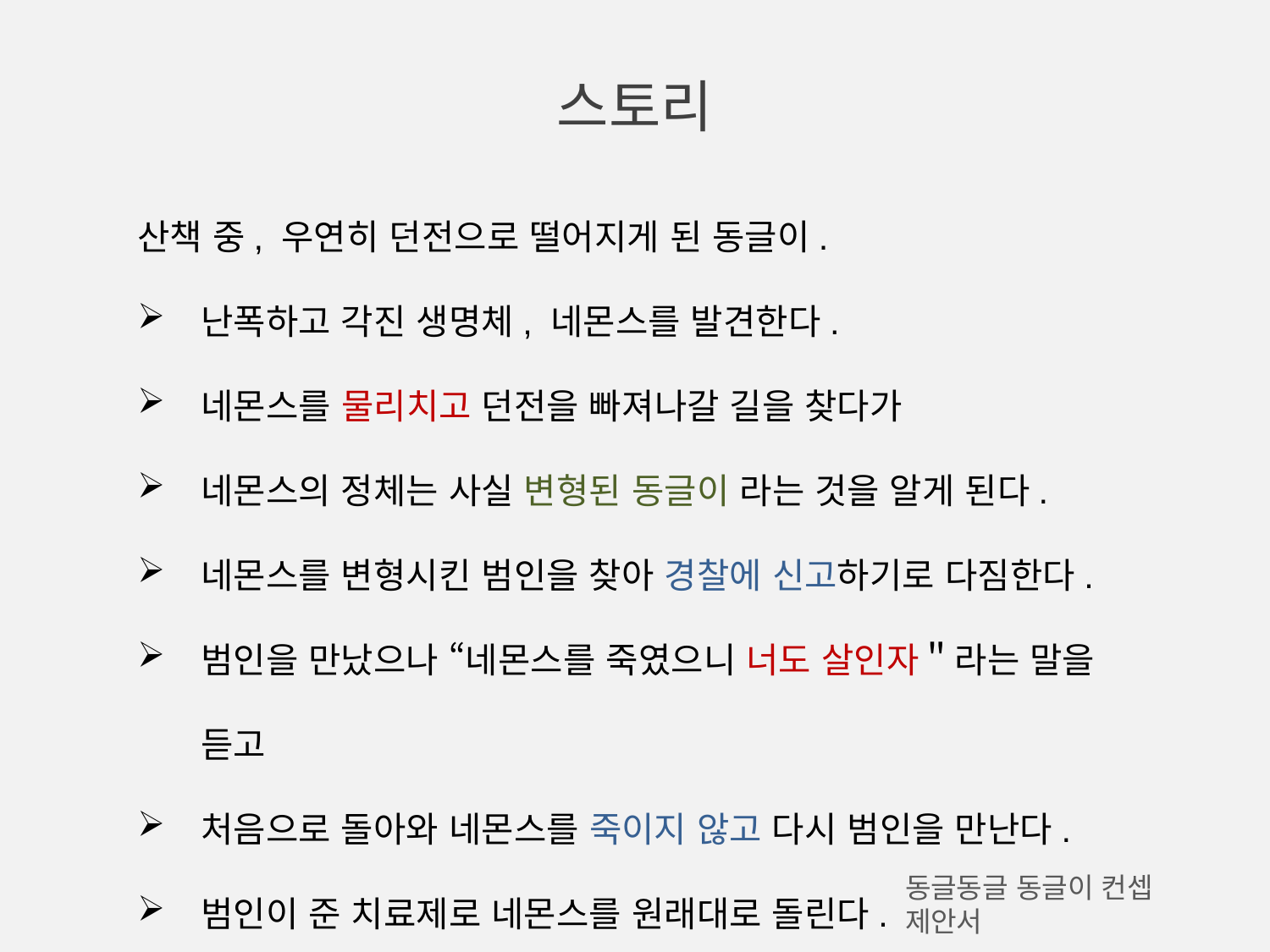

스토리

산책 중, 우연히 던전으로 떨어지게 된 동글이.
난폭하고 각진 생명체, 네몬스를 발견한다.
네몬스를 물리치고 던전을 빠져나갈 길을 찾다가
네몬스의 정체는 사실 변형된 동글이 라는 것을 알게 된다.
네몬스를 변형시킨 범인을 찾아 경찰에 신고하기로 다짐한다.
범인을 만났으나 “네몬스를 죽였으니 너도 살인자＂라는 말을 듣고
처음으로 돌아와 네몬스를 죽이지 않고 다시 범인을 만난다.
범인이 준 치료제로 네몬스를 원래대로 돌린다.
동글동글 동글이 컨셉 제안서